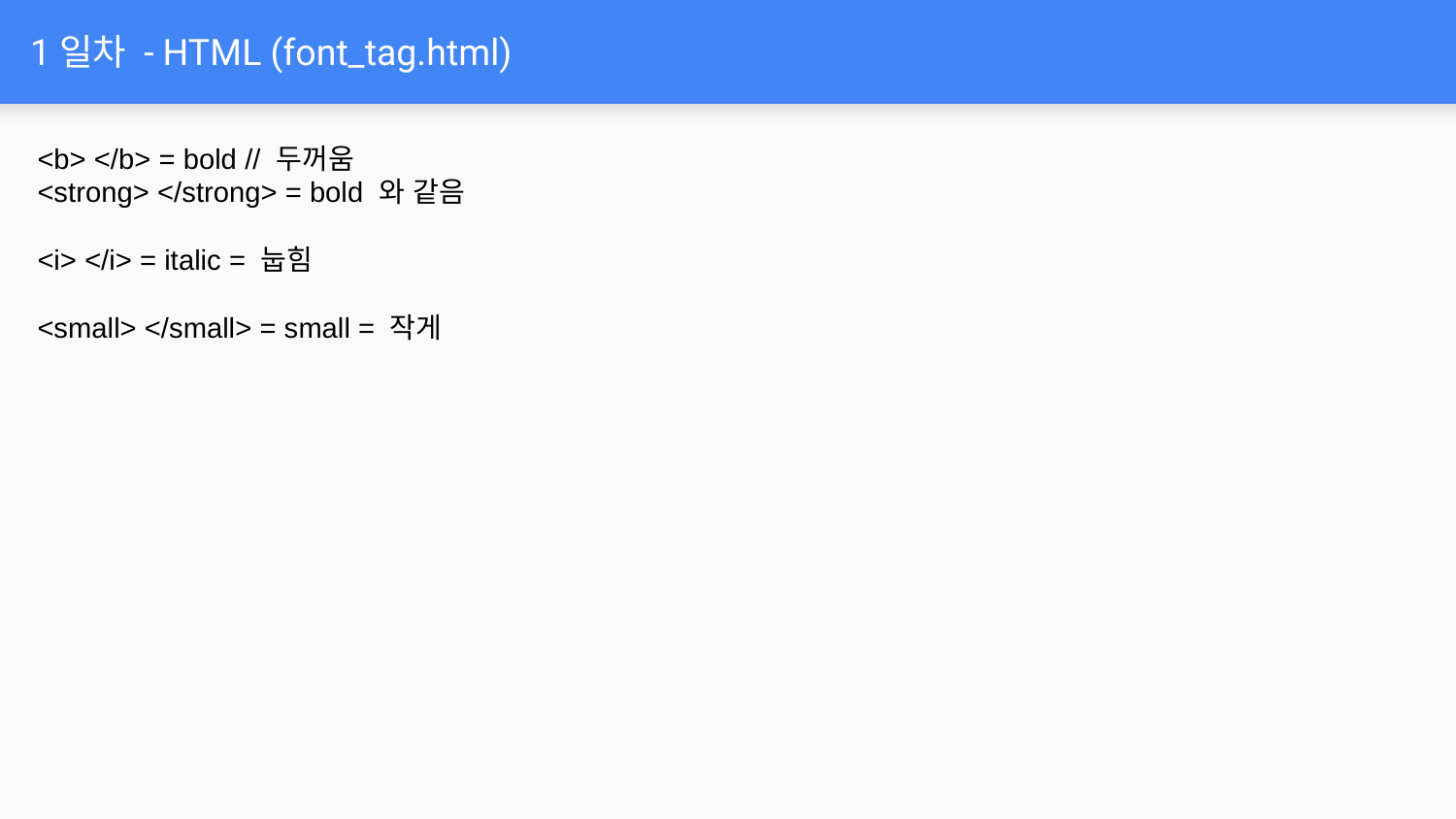

# 1일차 - HTML (font_tag.html)
<b> </b> = bold // 두꺼움
<strong> </strong> = bold 와 같음

<i> </i> = italic = 눕힘

<small> </small> = small = 작게